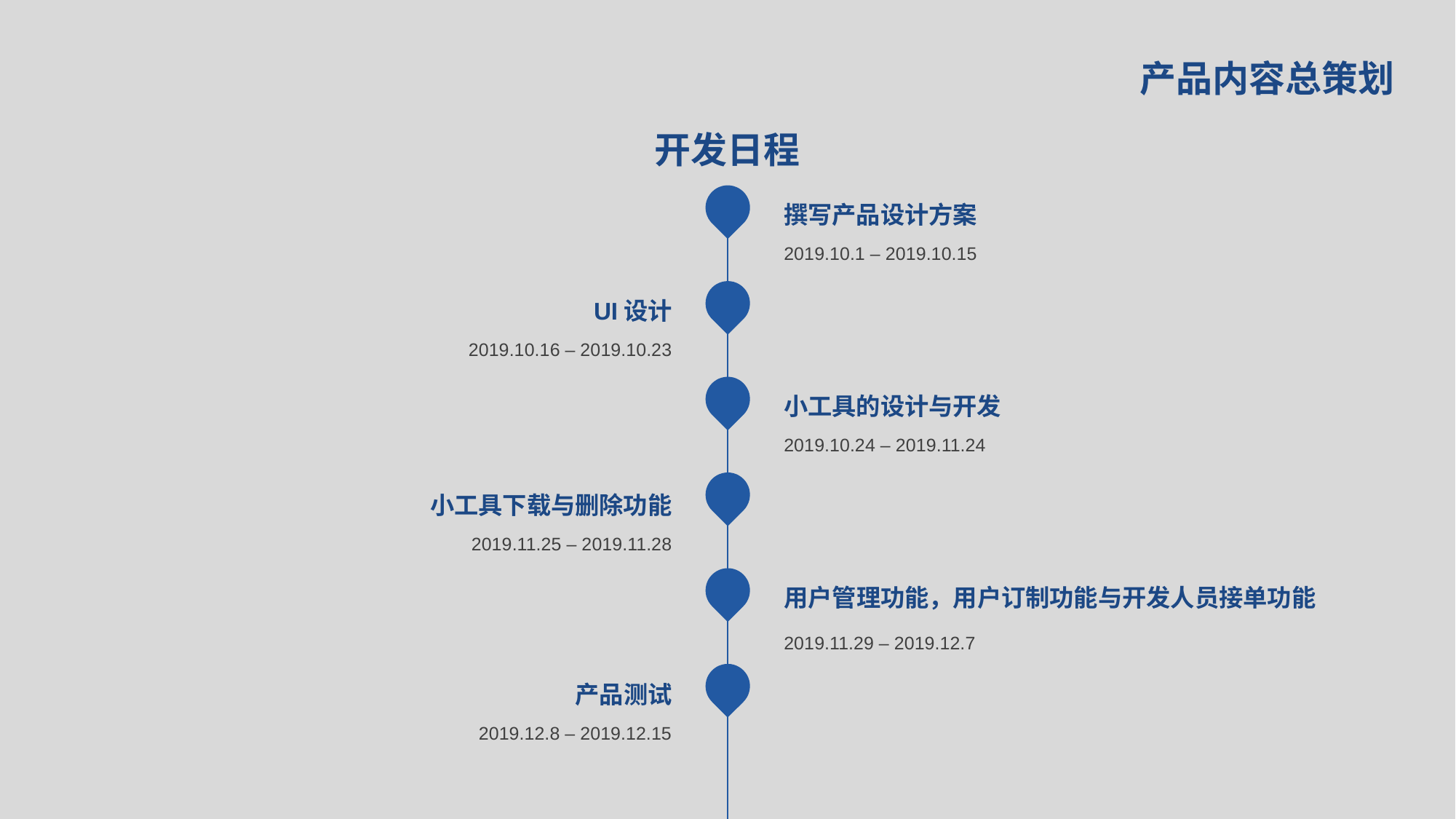

产品内容总策划
开发日程
撰写产品设计方案

2019.10.1 – 2019.10.15
UI设计

2019.10.16 – 2019.10.23
小工具的设计与开发

2019.10.24 – 2019.11.24
小工具下载与删除功能

2019.11.25 – 2019.11.28
用户管理功能，用户订制功能与开发人员接单功能

2019.11.29 – 2019.12.7
产品测试

2019.12.8 – 2019.12.15